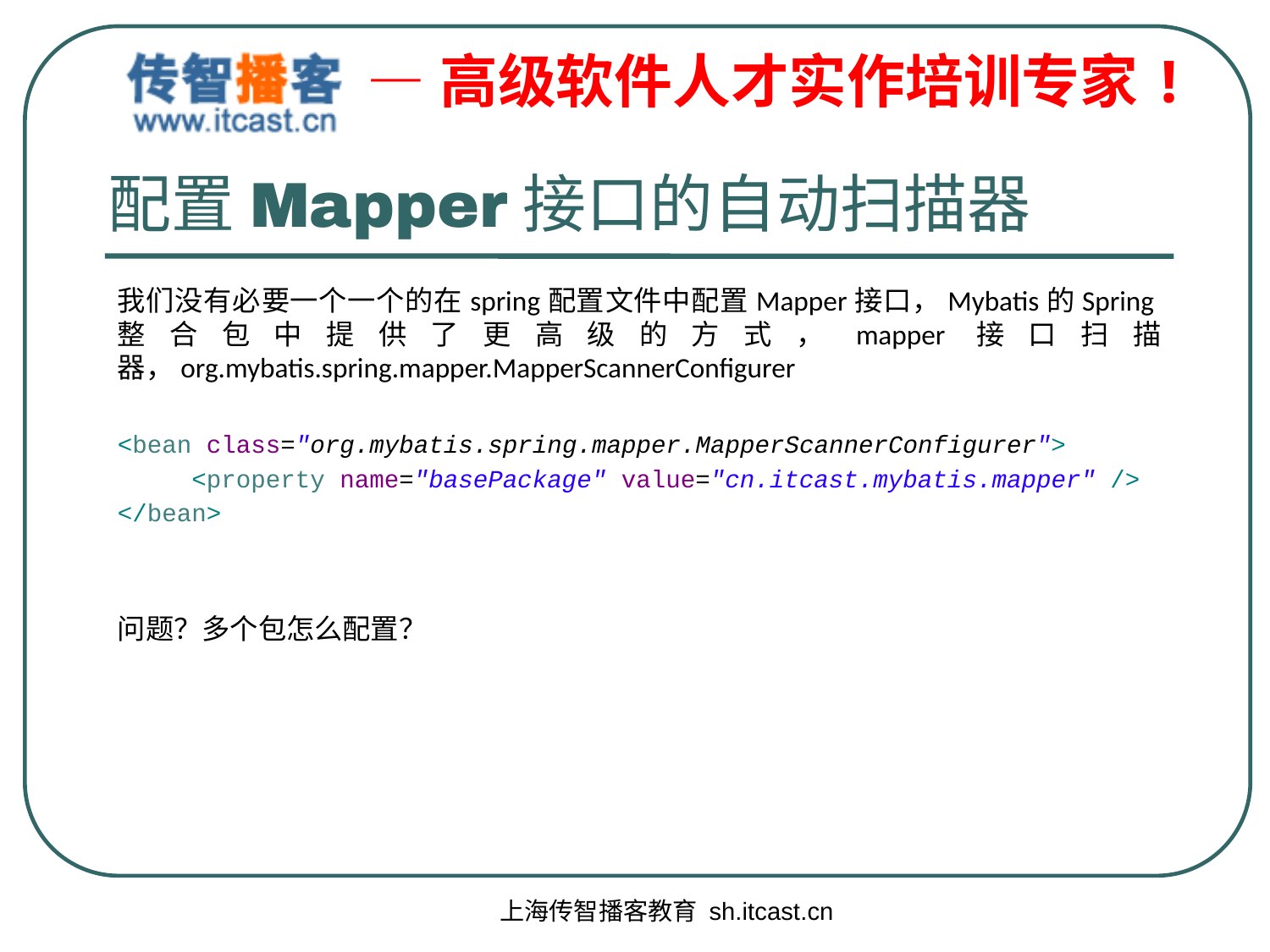

# 配置Mapper接口的自动扫描器
我们没有必要一个一个的在spring配置文件中配置Mapper接口，Mybatis的Spring整合包中提供了更高级的方式，mapper接口扫描器，org.mybatis.spring.mapper.MapperScannerConfigurer

<bean class="org.mybatis.spring.mapper.MapperScannerConfigurer">
     <property name="basePackage" value="cn.itcast.mybatis.mapper" />
</bean>

问题？多个包怎么配置？
上海传智播客教育 sh.itcast.cn